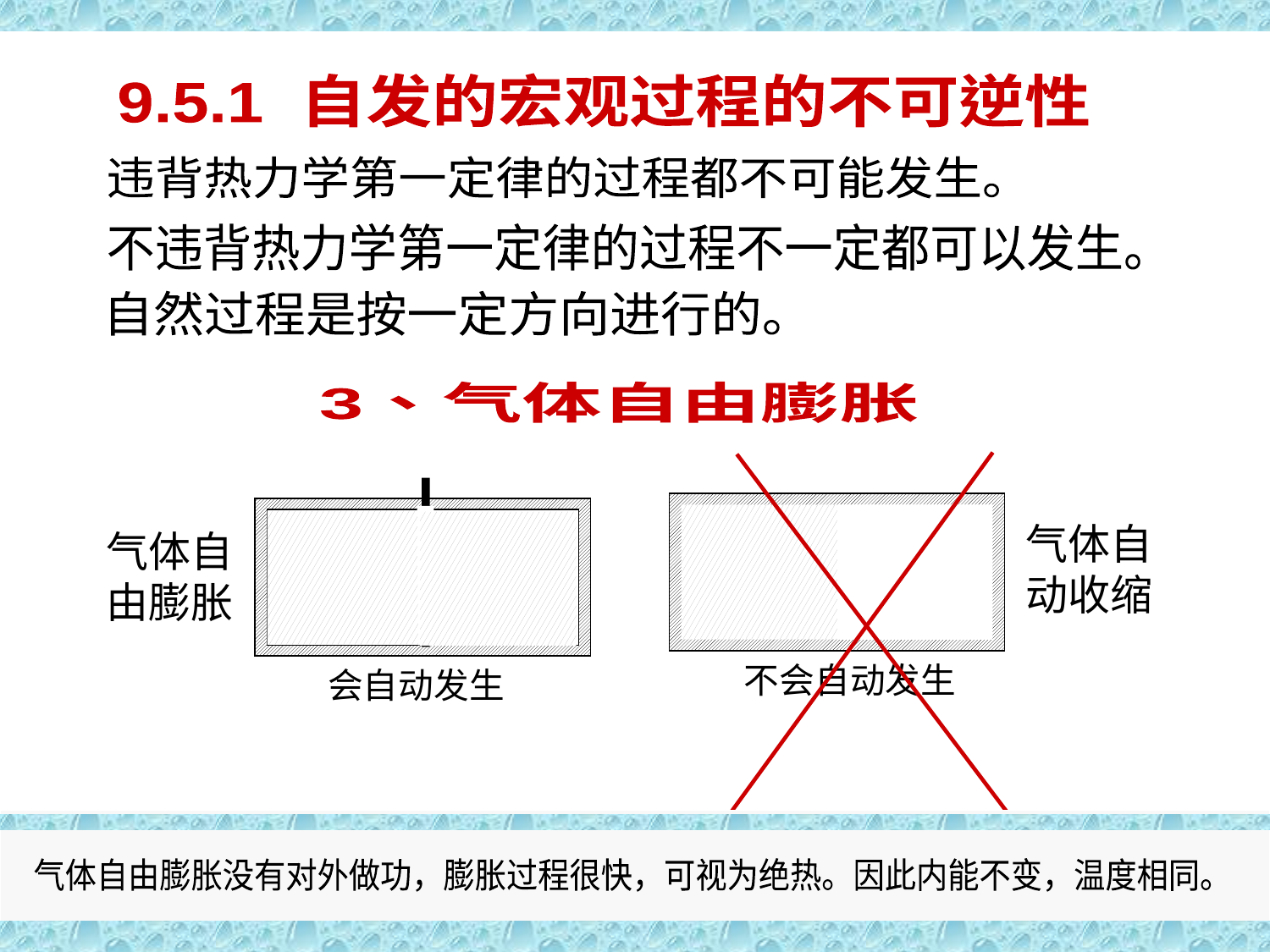

气体自由膨胀
9.5.1  自发的宏观过程的不可逆性
违背热力学第一定律的过程都不可能发生。
不违背热力学第一定律的过程不一定都可以发生。
自然过程是按一定方向进行的。
与热现象有关的自然宏观过程

3、气体自由膨胀

气体自动收缩

气体自由膨胀
不会自动发生
会自动发生

气体自由膨胀没有对外做功，膨胀过程很快，可视为绝热。因此内能不变，温度相同。